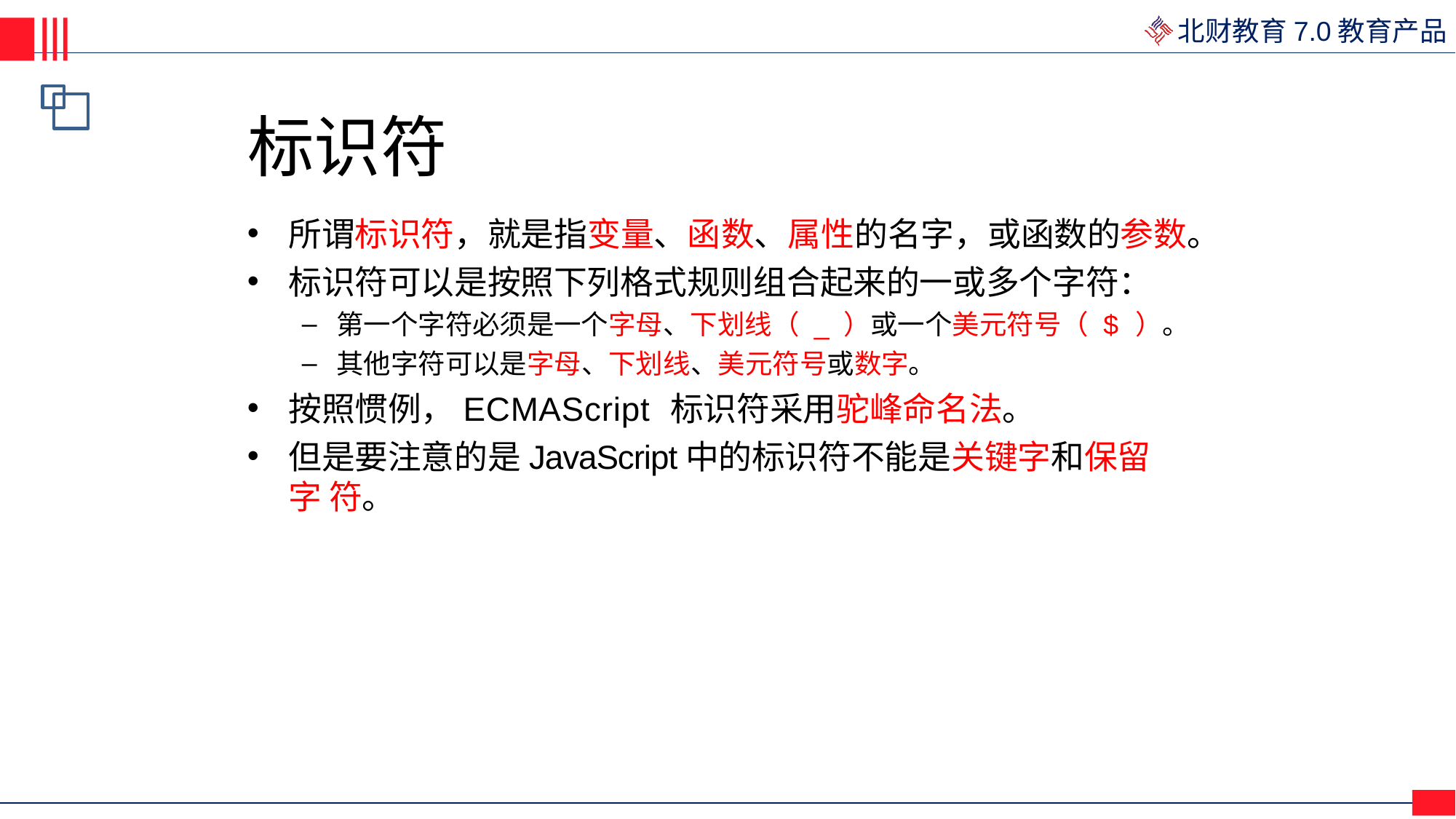

# 标识符
所谓标识符，就是指变量、函数、属性的名字，或函数的参数。
标识符可以是按照下列格式规则组合起来的一或多个字符：
第一个字符必须是一个字母、下划线（ _ ）或一个美元符号（ $ ）。
其他字符可以是字母、下划线、美元符号或数字。
按照惯例，ECMAScript 标识符采用驼峰命名法。
但是要注意的是JavaScript中的标识符不能是关键字和保留字 符。